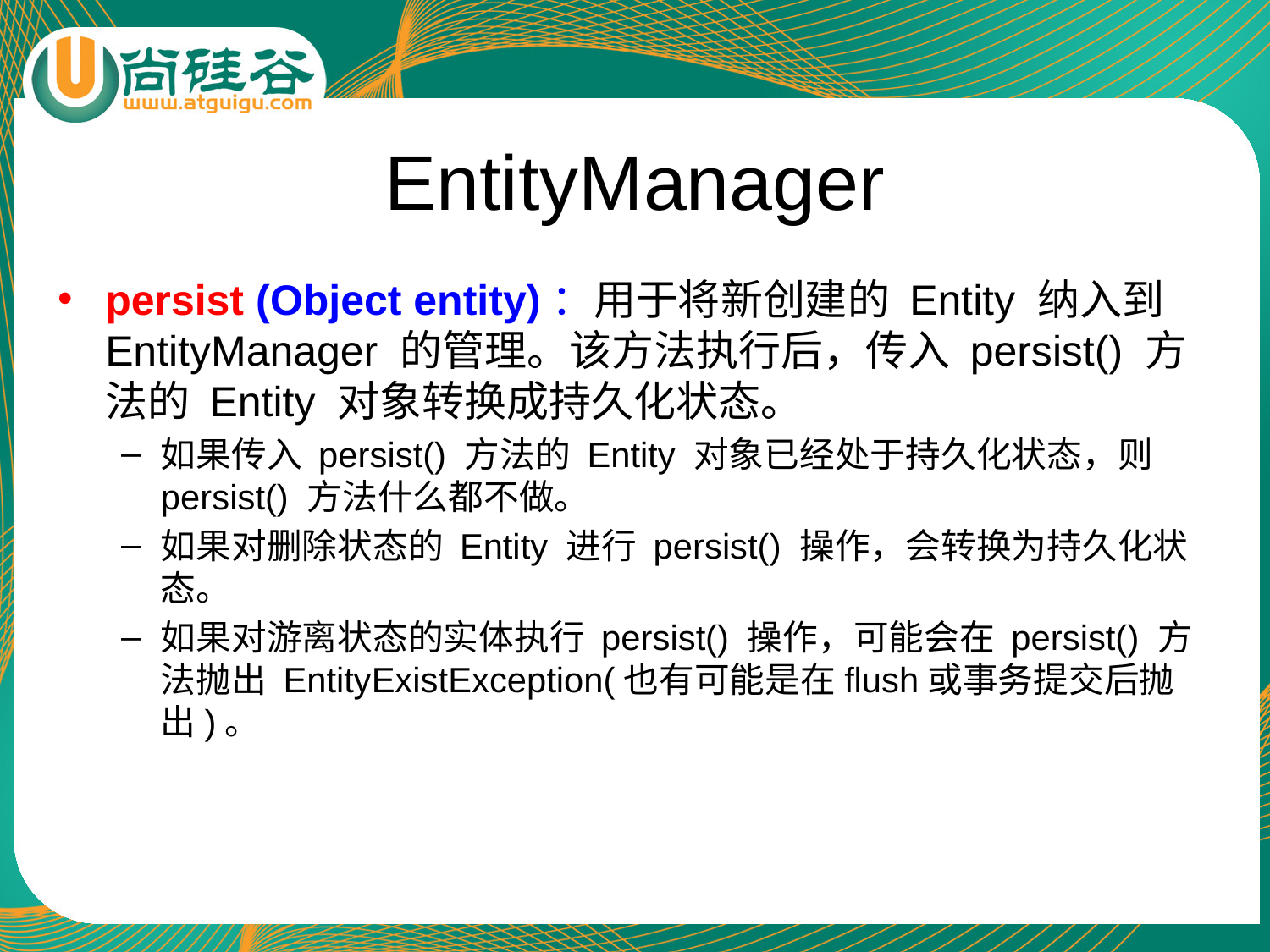

# EntityManager
persist (Object entity)：用于将新创建的 Entity 纳入到 EntityManager 的管理。该方法执行后，传入 persist() 方法的 Entity 对象转换成持久化状态。
如果传入 persist() 方法的 Entity 对象已经处于持久化状态，则 persist() 方法什么都不做。
如果对删除状态的 Entity 进行 persist() 操作，会转换为持久化状态。
如果对游离状态的实体执行 persist() 操作，可能会在 persist() 方法抛出 EntityExistException(也有可能是在flush或事务提交后抛出)。